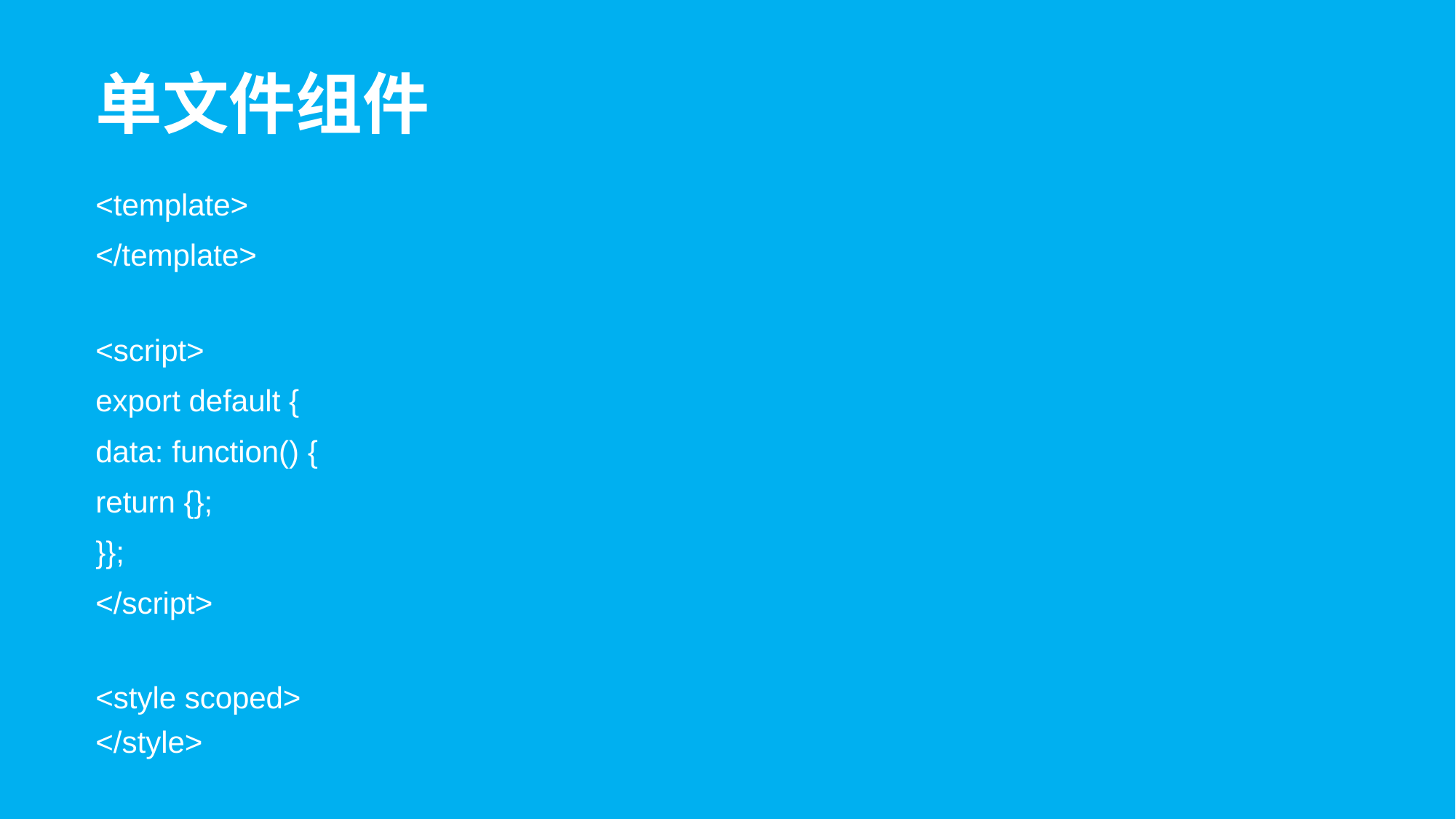

# 单文件组件
<template>
</template>
<script>
export default {
data: function() {
return {};
}};
</script>
<style scoped>
</style>